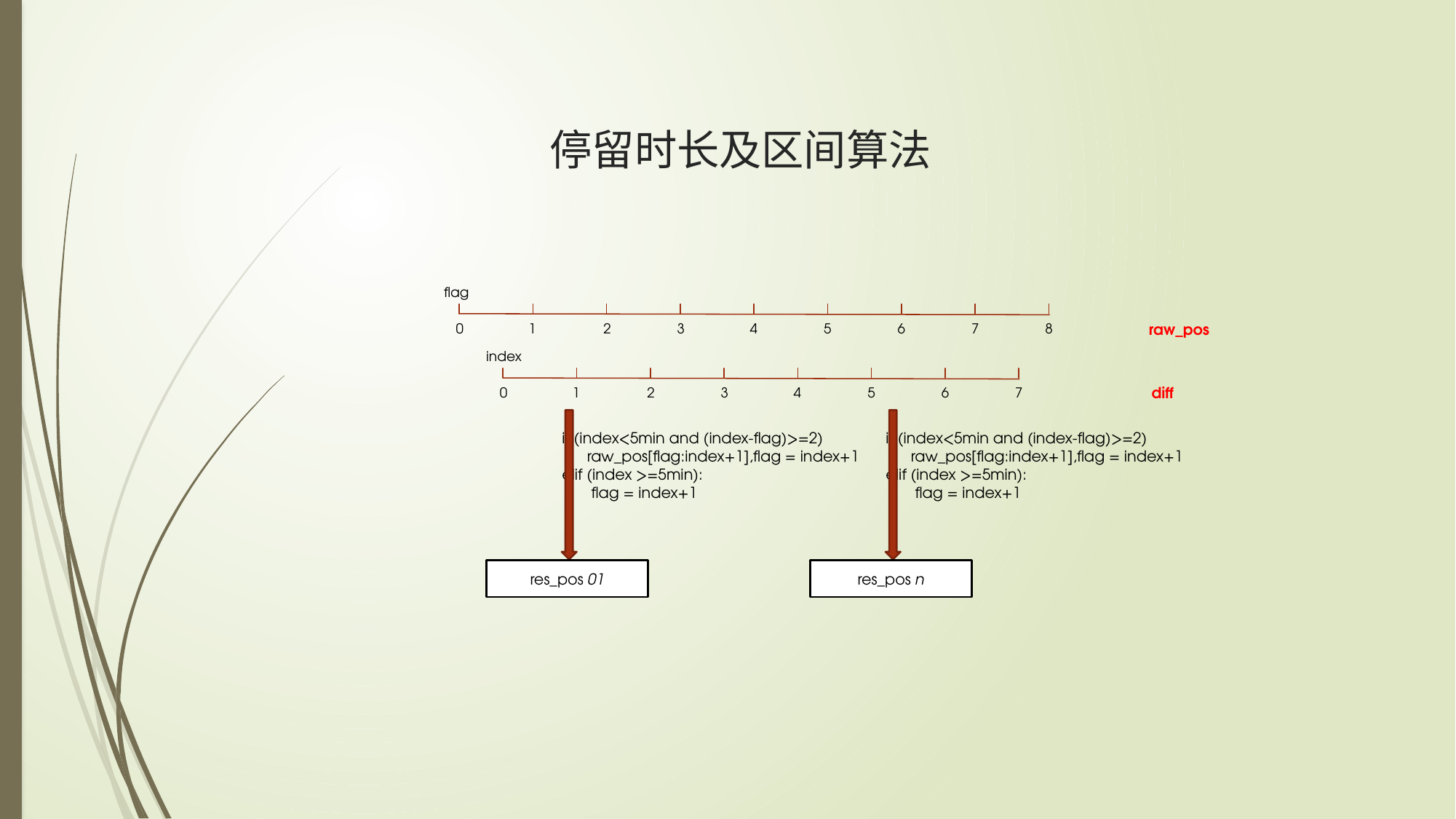

# 停留时长及区间算法

flag
0
1
2
3
4
5
6
7
8
raw_pos
index
diff
0
1
2
3
4
5
6
7

if (index<5min and (index-flag)>=2)
      raw_pos[flag:index+1],flag = index+1
elif (index >=5min):
       flag = index+1
if (index<5min and (index-flag)>=2)
      raw_pos[flag:index+1],flag = index+1
elif (index >=5min):
       flag = index+1
res_pos 01
res_pos n